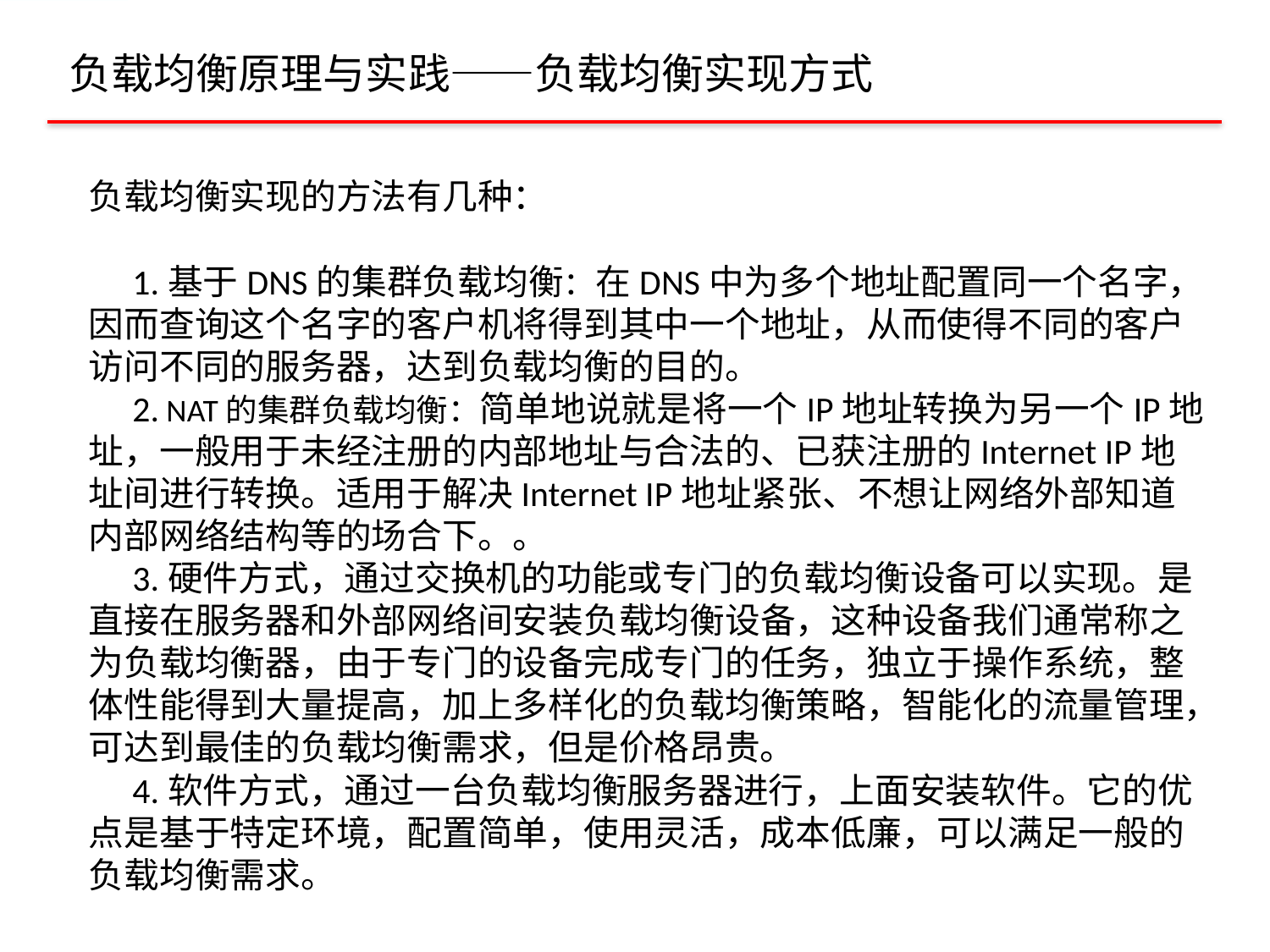

负载均衡原理与实践——负载均衡实现方式
# 负载均衡实现的方法有几种： 　1.基于DNS的集群负载均衡：在DNS中为多个地址配置同一个名字，因而查询这个名字的客户机将得到其中一个地址，从而使得不同的客户访问不同的服务器，达到负载均衡的目的。 　2. NAT的集群负载均衡：简单地说就是将一个IP地址转换为另一个IP地址，一般用于未经注册的内部地址与合法的、已获注册的Internet IP地址间进行转换。适用于解决Internet IP地址紧张、不想让网络外部知道内部网络结构等的场合下。。 　3.硬件方式，通过交换机的功能或专门的负载均衡设备可以实现。是直接在服务器和外部网络间安装负载均衡设备，这种设备我们通常称之为负载均衡器，由于专门的设备完成专门的任务，独立于操作系统，整体性能得到大量提高，加上多样化的负载均衡策略，智能化的流量管理，可达到最佳的负载均衡需求，但是价格昂贵。 　4.软件方式，通过一台负载均衡服务器进行，上面安装软件。它的优点是基于特定环境，配置简单，使用灵活，成本低廉，可以满足一般的负载均衡需求。